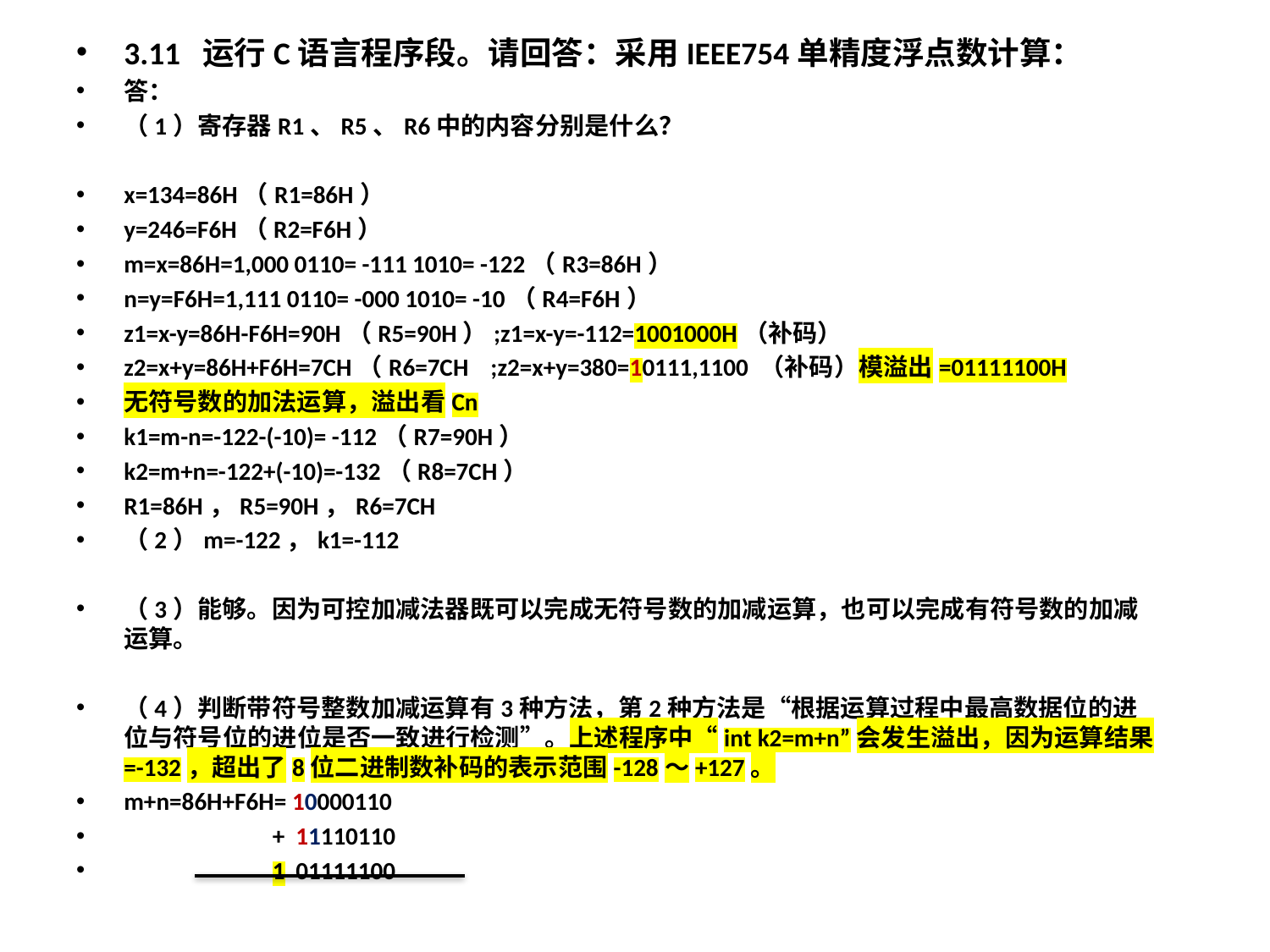

3.11  运行C语言程序段。请回答：采用IEEE754单精度浮点数计算：
答：
（1）寄存器R1、R5、R6中的内容分别是什么？

x=134=86H（R1=86H）
y=246=F6H（R2=F6H）
m=x=86H=1,000 0110= -111 1010= -122（R3=86H）
n=y=F6H=1,111 0110= -000 1010= -10（R4=F6H）
z1=x-y=86H-F6H=90H（R5=90H）;z1=x-y=-112=1001000H（补码）
z2=x+y=86H+F6H=7CH（R6=7CH    ;z2=x+y=380=10111,1100 （补码）模溢出=01111100H
无符号数的加法运算，溢出看Cn
k1=m-n=-122-(-10)= -112（R7=90H）
k2=m+n=-122+(-10)=-132（R8=7CH）
R1=86H，R5=90H，R6=7CH
（2）m=-122，k1=-112

（3）能够。因为可控加减法器既可以完成无符号数的加减运算，也可以完成有符号数的加减运算。

（4）判断带符号整数加减运算有3种方法，第2种方法是“根据运算过程中最高数据位的进位与符号位的进位是否一致进行检测”。上述程序中“int k2=m+n”会发生溢出，因为运算结果=-132，超出了8位二进制数补码的表示范围-128～+127。
m+n=86H+F6H= 10000110
                           +  11110110
                           1  01111100